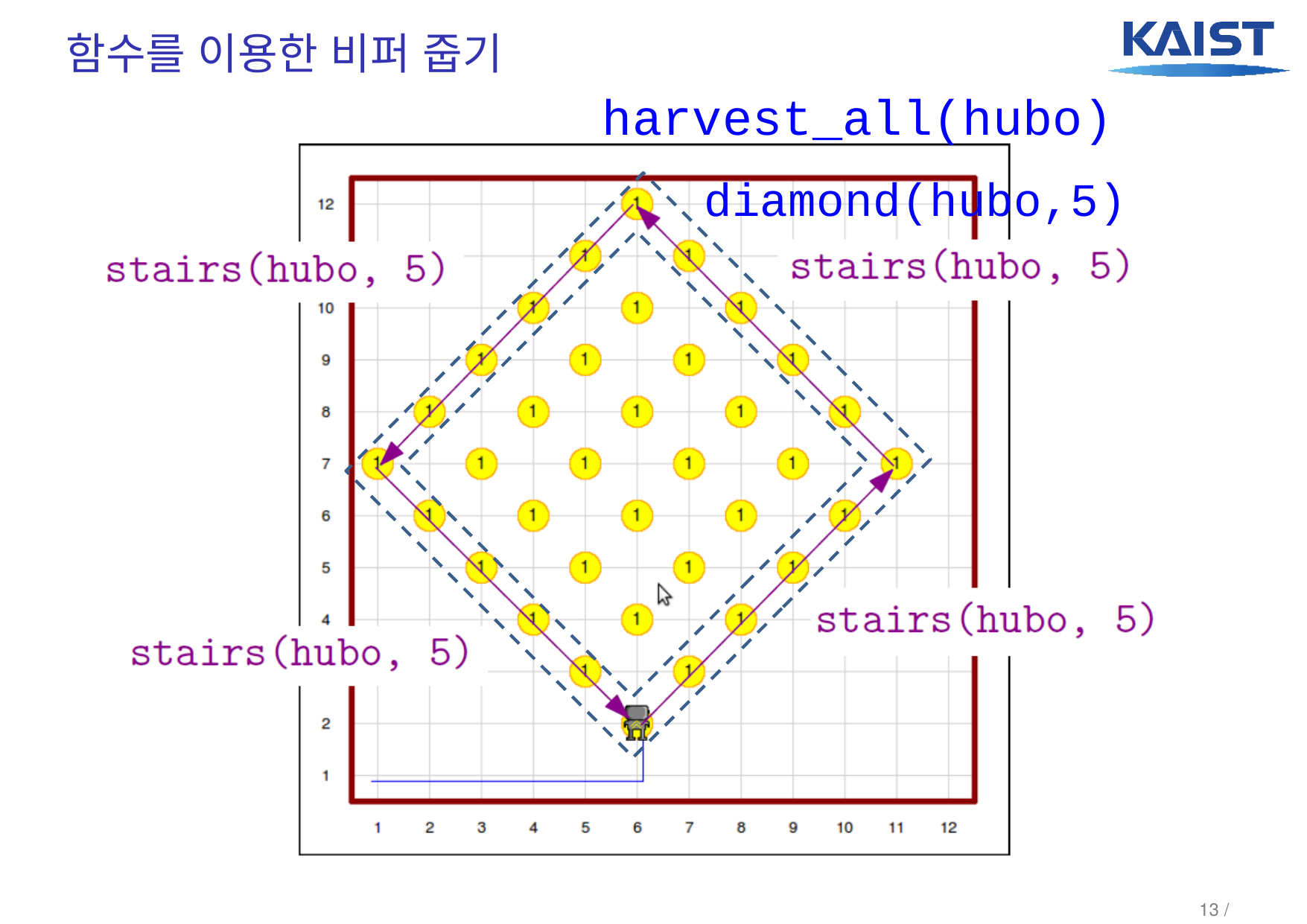

# 함수를 이용한 비퍼 줍기

harvest_all(hubo)
diamond(hubo,5)

13 / 17